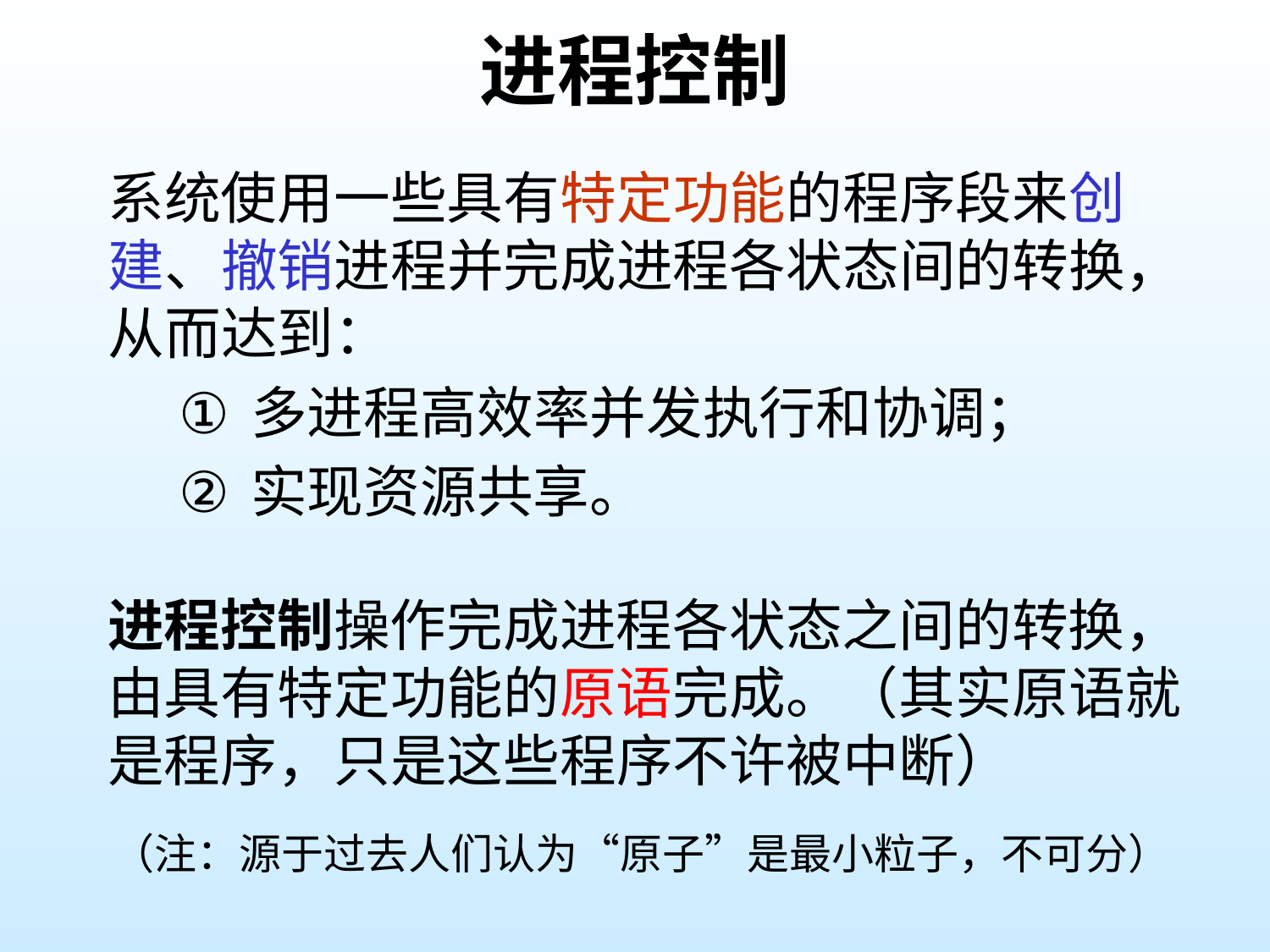

# 进程控制
系统使用一些具有特定功能的程序段来创建、撤销进程并完成进程各状态间的转换，从而达到：
多进程高效率并发执行和协调；
实现资源共享。

进程控制操作完成进程各状态之间的转换，由具有特定功能的原语完成。（其实原语就是程序，只是这些程序不许被中断）
（注：源于过去人们认为“原子”是最小粒子，不可分）